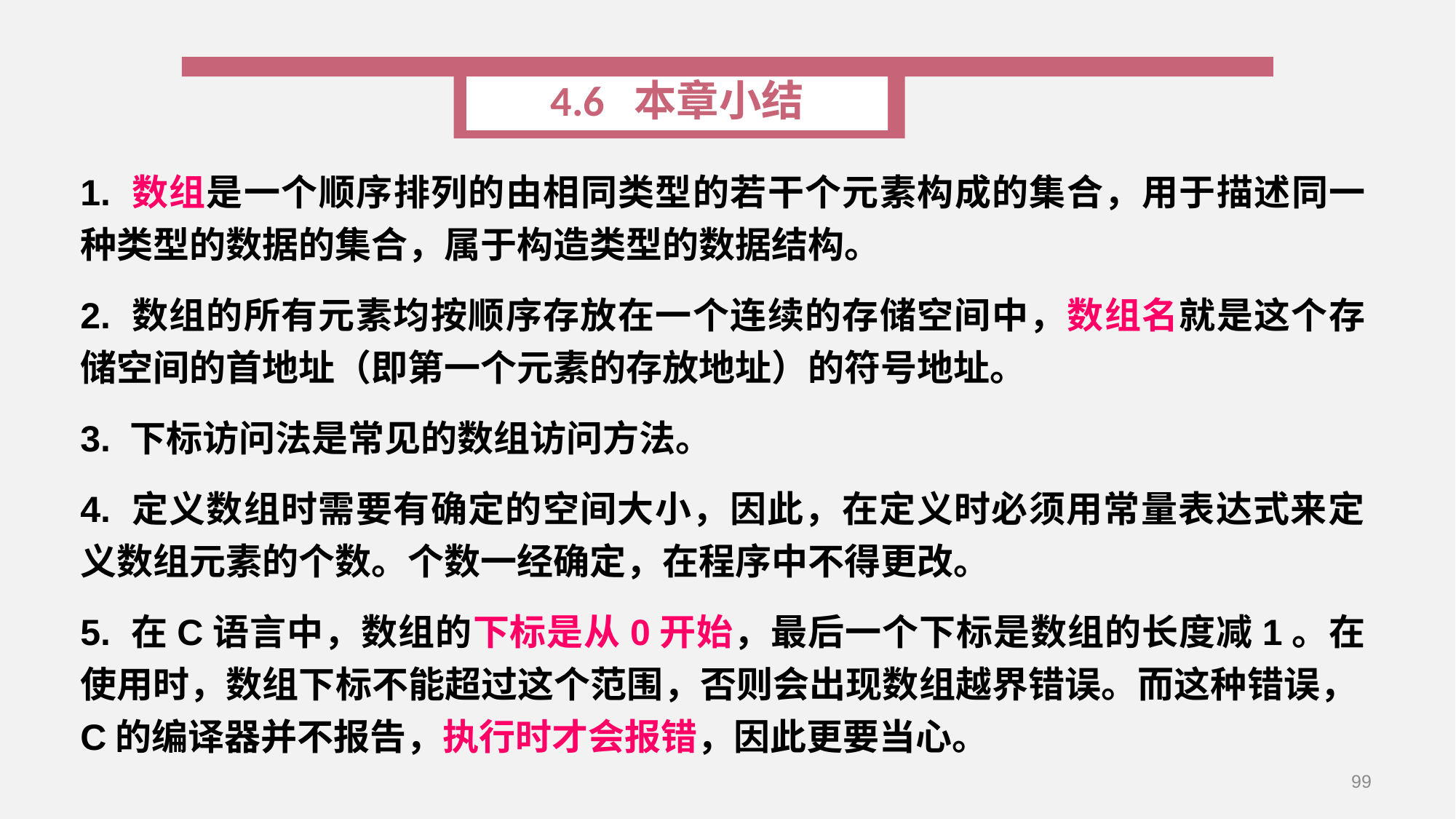

4.6  本章小结
1. 数组是一个顺序排列的由相同类型的若干个元素构成的集合，用于描述同一种类型的数据的集合，属于构造类型的数据结构。
2. 数组的所有元素均按顺序存放在一个连续的存储空间中，数组名就是这个存储空间的首地址（即第一个元素的存放地址）的符号地址。
3. 下标访问法是常见的数组访问方法。
4. 定义数组时需要有确定的空间大小，因此，在定义时必须用常量表达式来定义数组元素的个数。个数一经确定，在程序中不得更改。
5. 在C语言中，数组的下标是从0开始，最后一个下标是数组的长度减1。在使用时，数组下标不能超过这个范围，否则会出现数组越界错误。而这种错误，C的编译器并不报告，执行时才会报错，因此更要当心。
99